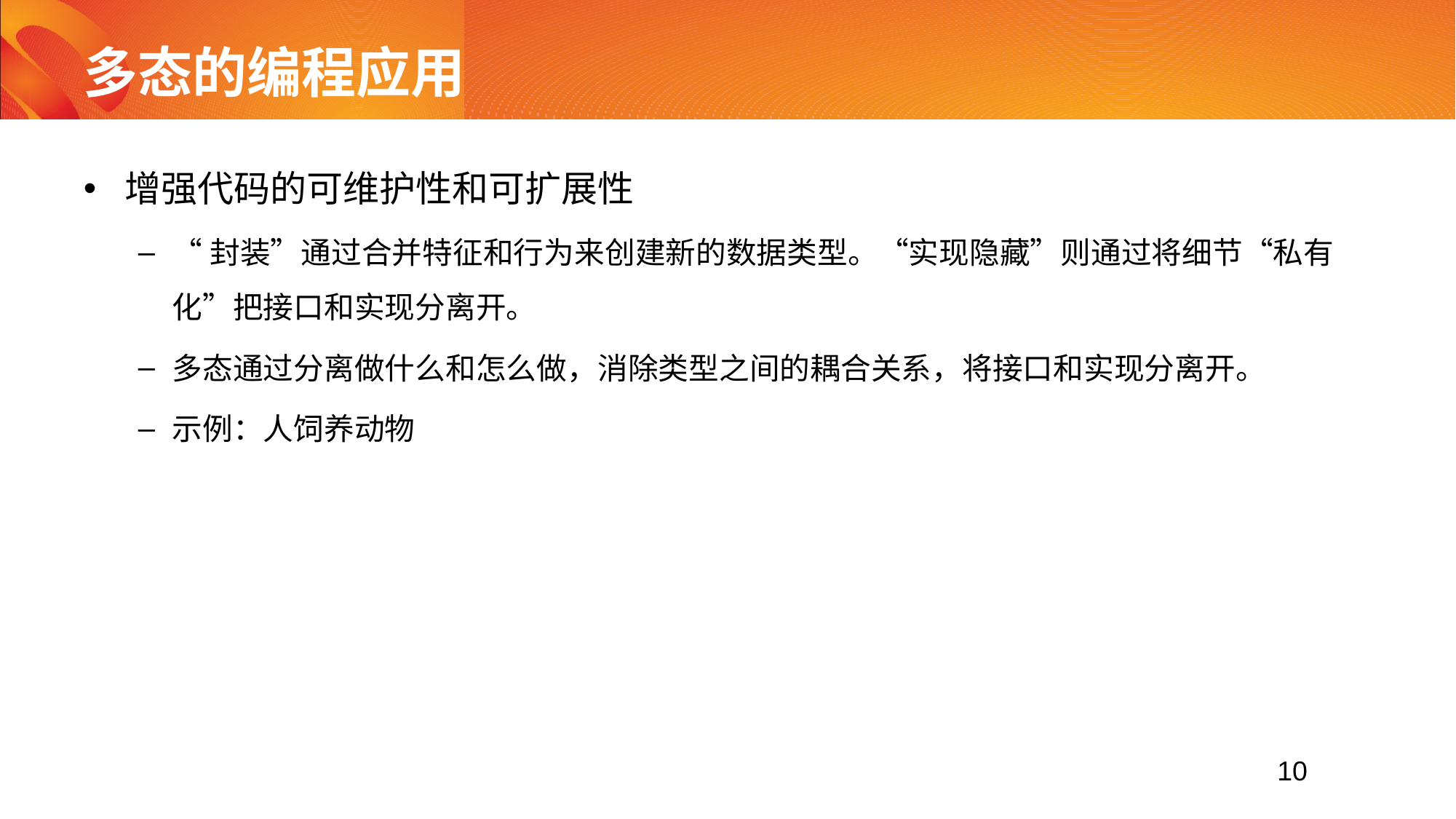

# 多态的编程应用
增强代码的可维护性和可扩展性
“封装”通过合并特征和行为来创建新的数据类型。“实现隐藏”则通过将细节“私有化”把接口和实现分离开。
多态通过分离做什么和怎么做，消除类型之间的耦合关系，将接口和实现分离开。
示例：人饲养动物